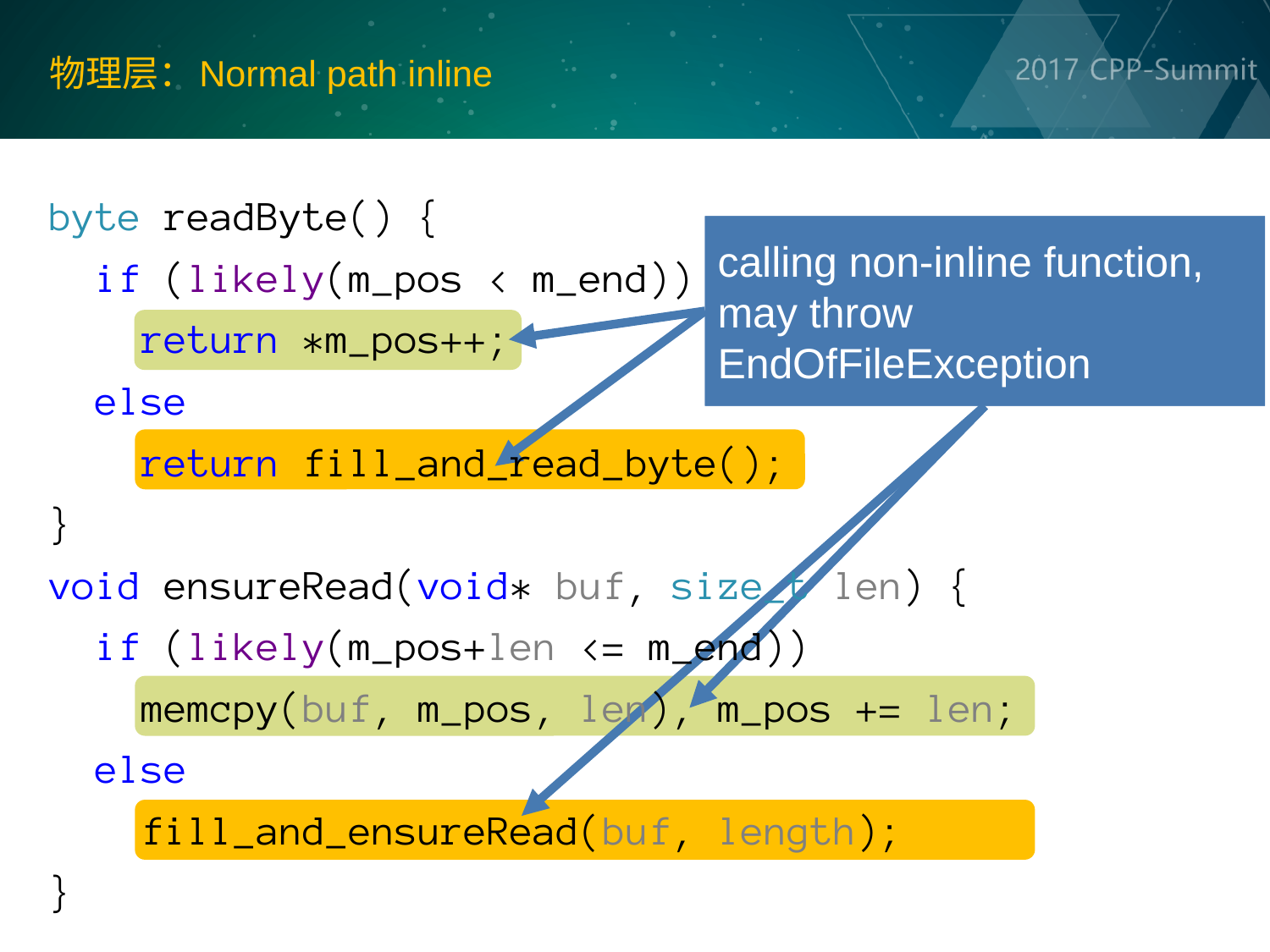

# 物理层：Normal path inline
byte readByte() {
  if (likely(m_pos < m_end))
    return *m_pos++;
  else
    return fill_and_read_byte();
}
void ensureRead(void* buf, size_t len) {
  if (likely(m_pos+len <= m_end))
    memcpy(buf, m_pos, len), m_pos += len;
  else
    fill_and_ensureRead(buf, length);
}
will be inlined, memcpy will be optimized as load & store instructions
calling non-inline function,
may throw EndOfFileException